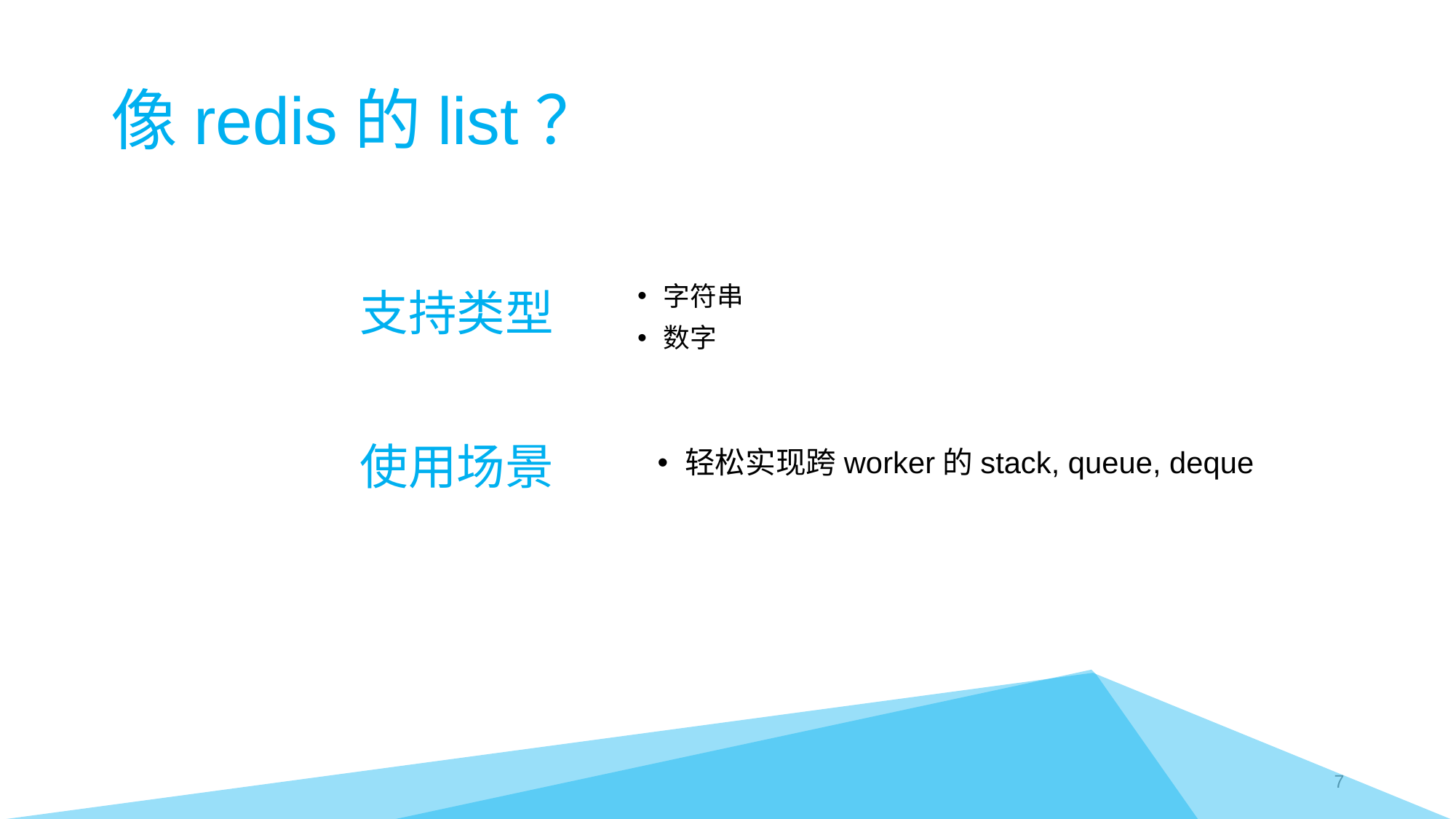

# 像redis的list？
支持类型
字符串
数字

使用场景
轻松实现跨worker的stack, queue, deque

7